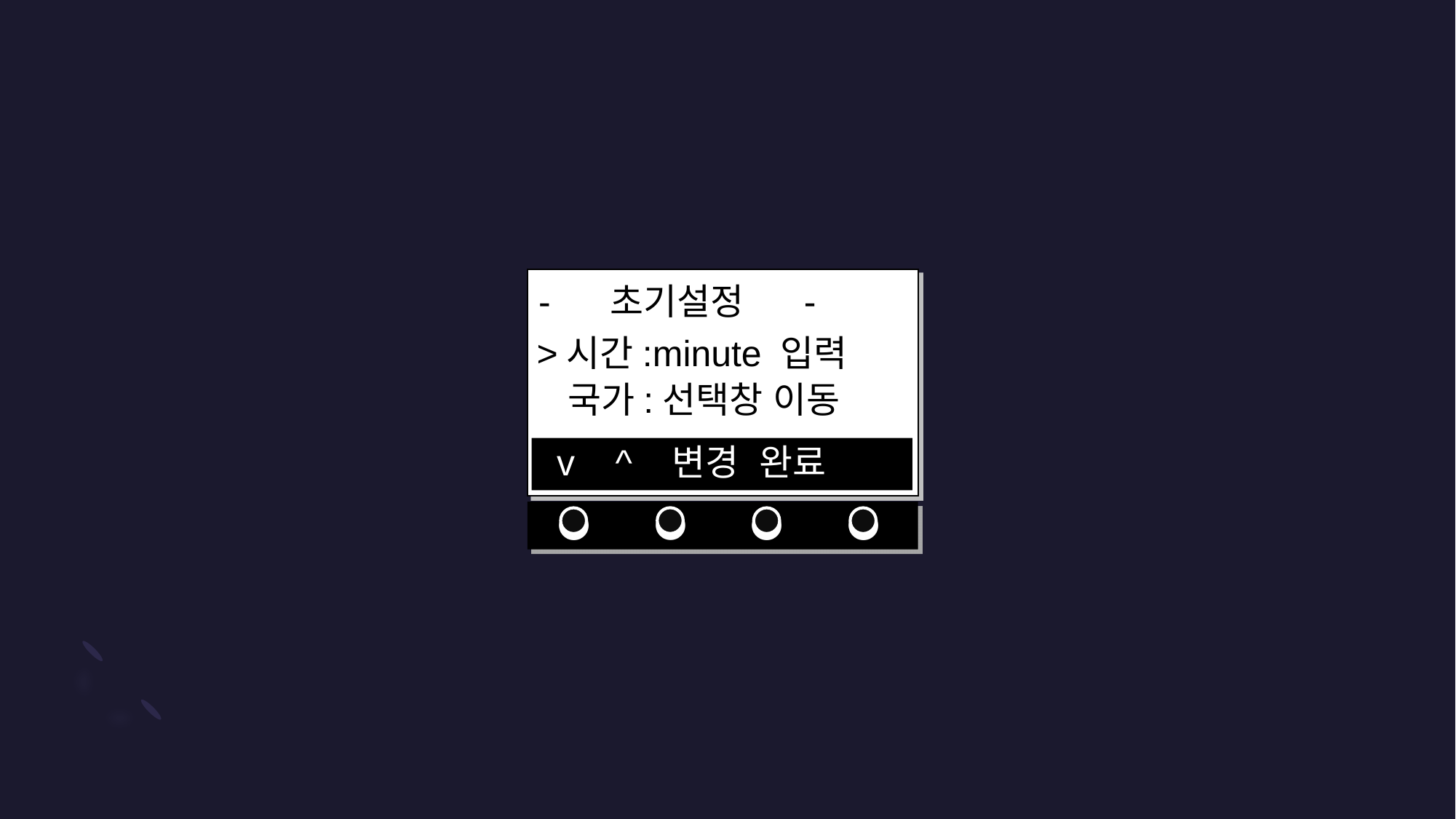

-     초기설정     -
>시간:minute 입력
 국가:선택창 이동
  v    ^   변경  완료